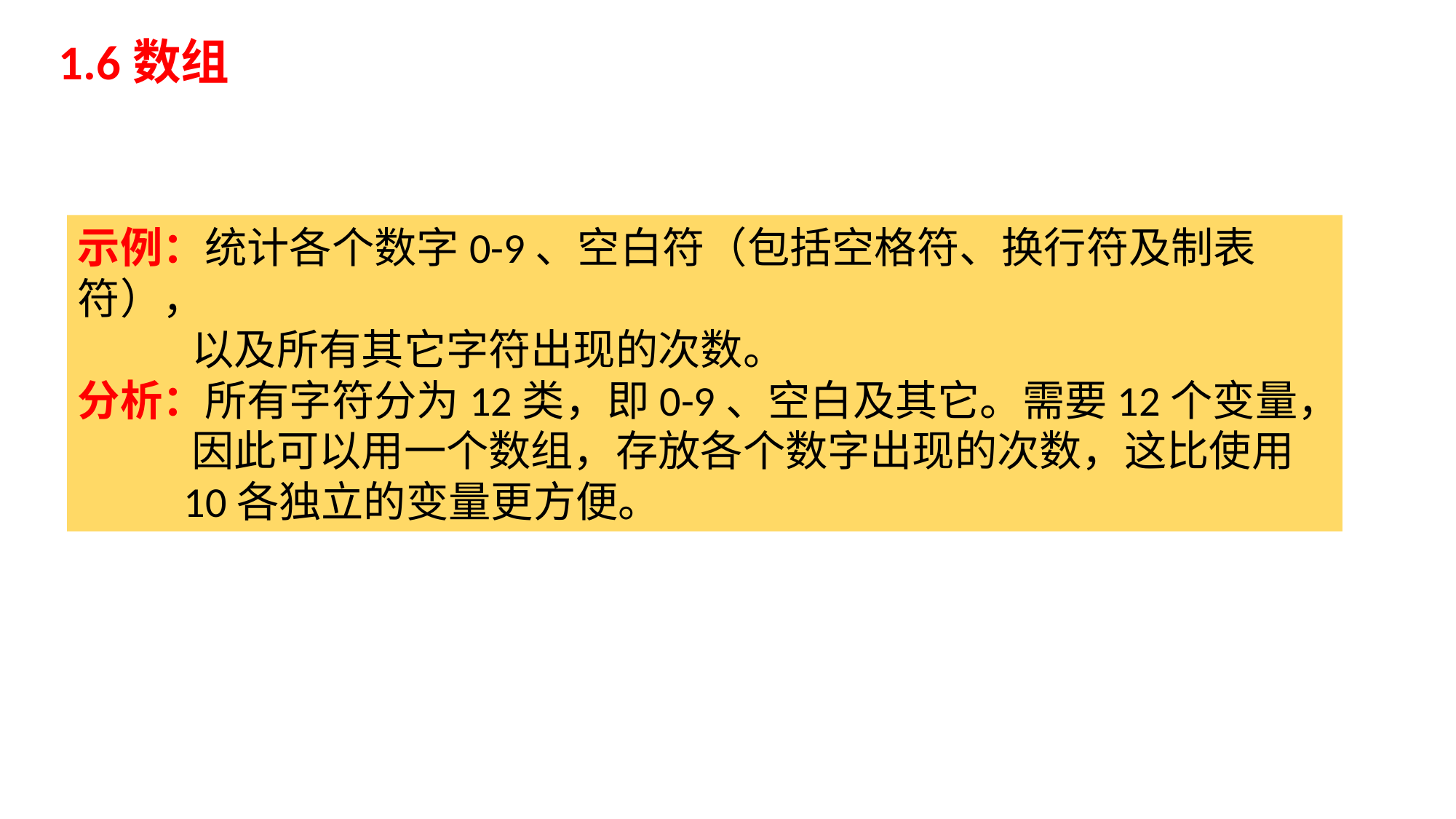

1.6数组
示例：统计各个数字0-9、空白符（包括空格符、换行符及制表符），
           以及所有其它字符出现的次数。
分析：所有字符分为12类，即0-9、空白及其它。需要12个变量，
           因此可以用一个数组，存放各个数字出现的次数，这比使用
           10各独立的变量更方便。